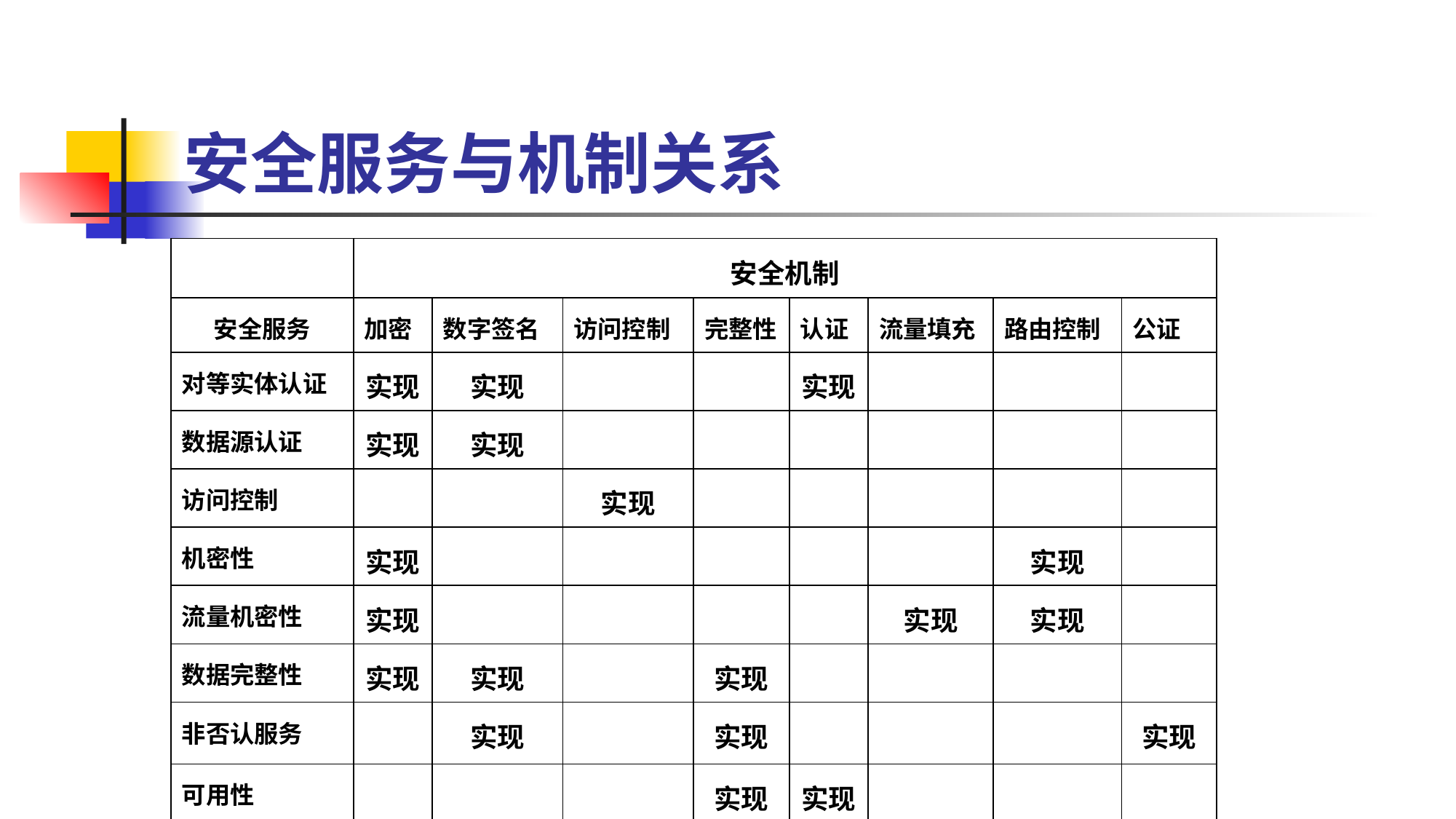

安全服务与机制关系

|  | 安全机制 |  |  |  |  |  |  |  |
| --- | --- | --- | --- | --- | --- | --- | --- | --- |
| 安全服务 | 加密 | 数字签名 | 访问控制 | 完整性 | 认证 | 流量填充 | 路由控制 | 公证 |
| 对等实体认证 | 实现 | 实现 |  |  | 实现 |  |  |  |
| 数据源认证 | 实现 | 实现 |  |  |  |  |  |  |
| 访问控制 |  |  | 实现 |  |  |  |  |  |
| 机密性 | 实现 |  |  |  |  |  | 实现 |  |
| 流量机密性 | 实现 |  |  |  |  | 实现 | 实现 |  |
| 数据完整性 | 实现 | 实现 |  | 实现 |  |  |  |  |
| 非否认服务 |  | 实现 |  | 实现 |  |  |  | 实现 |
| 可用性 |  |  |  | 实现 | 实现 |  |  |  |